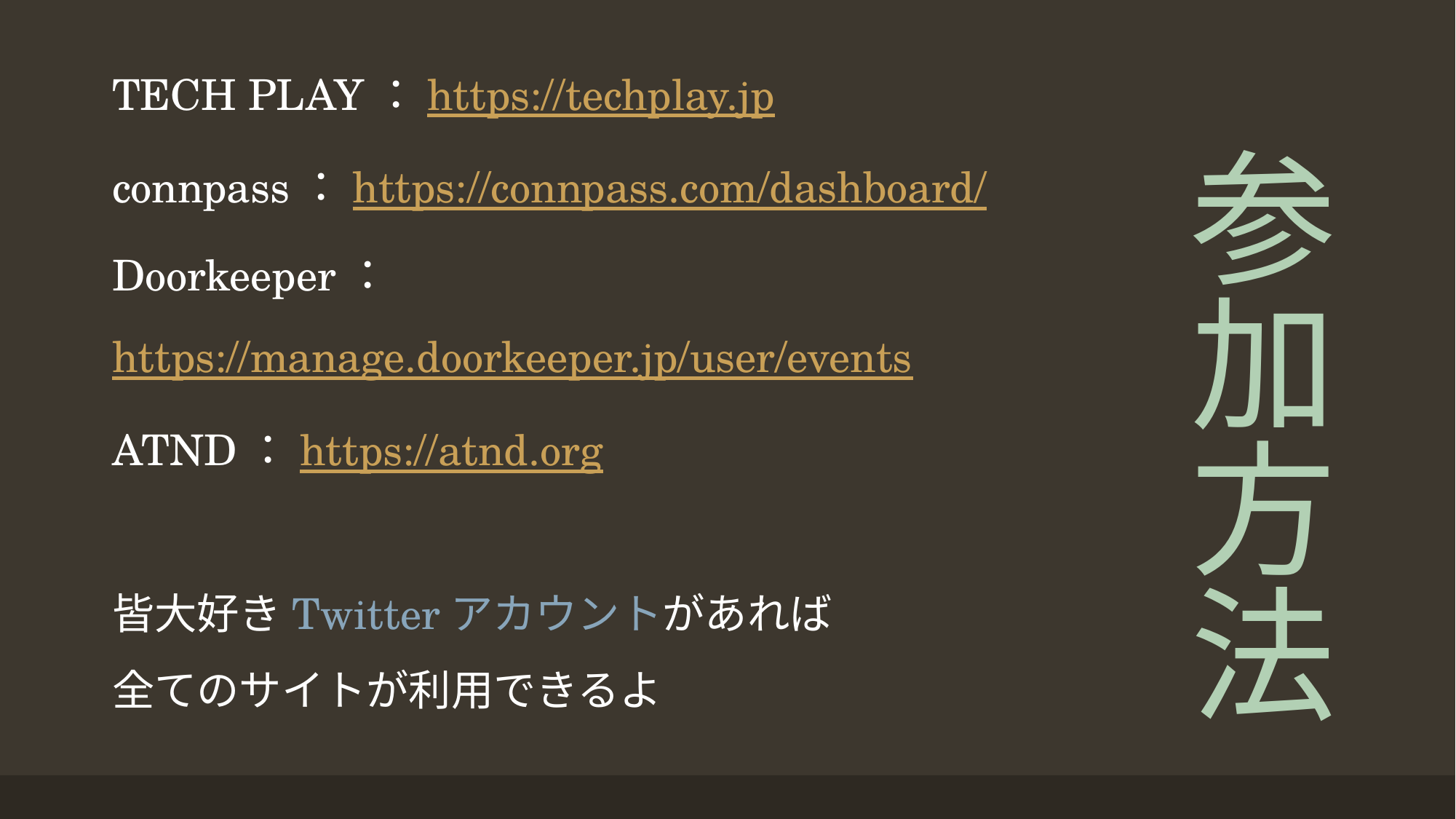

TECH PLAY：https://techplay.jp
connpass：https://connpass.com/dashboard/
Doorkeeper：https://manage.doorkeeper.jp/user/events
ATND：https://atnd.org

皆大好きTwitterアカウントがあれば
全てのサイトが利用できるよ
# 参加方法